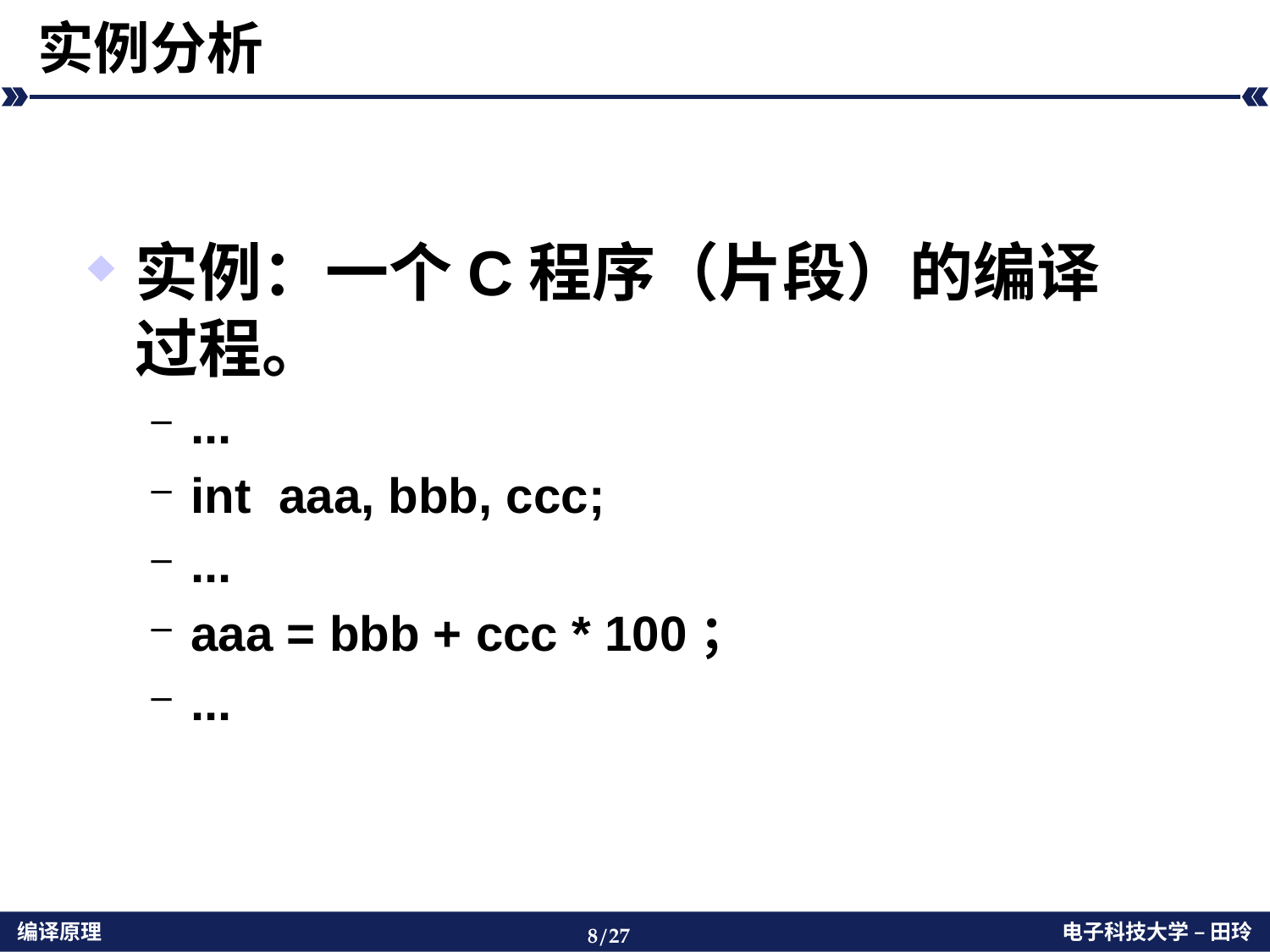

# 实例分析

实例：一个C程序（片段）的编译过程。
...
int  aaa, bbb, ccc;
...
aaa = bbb + ccc * 100；
...